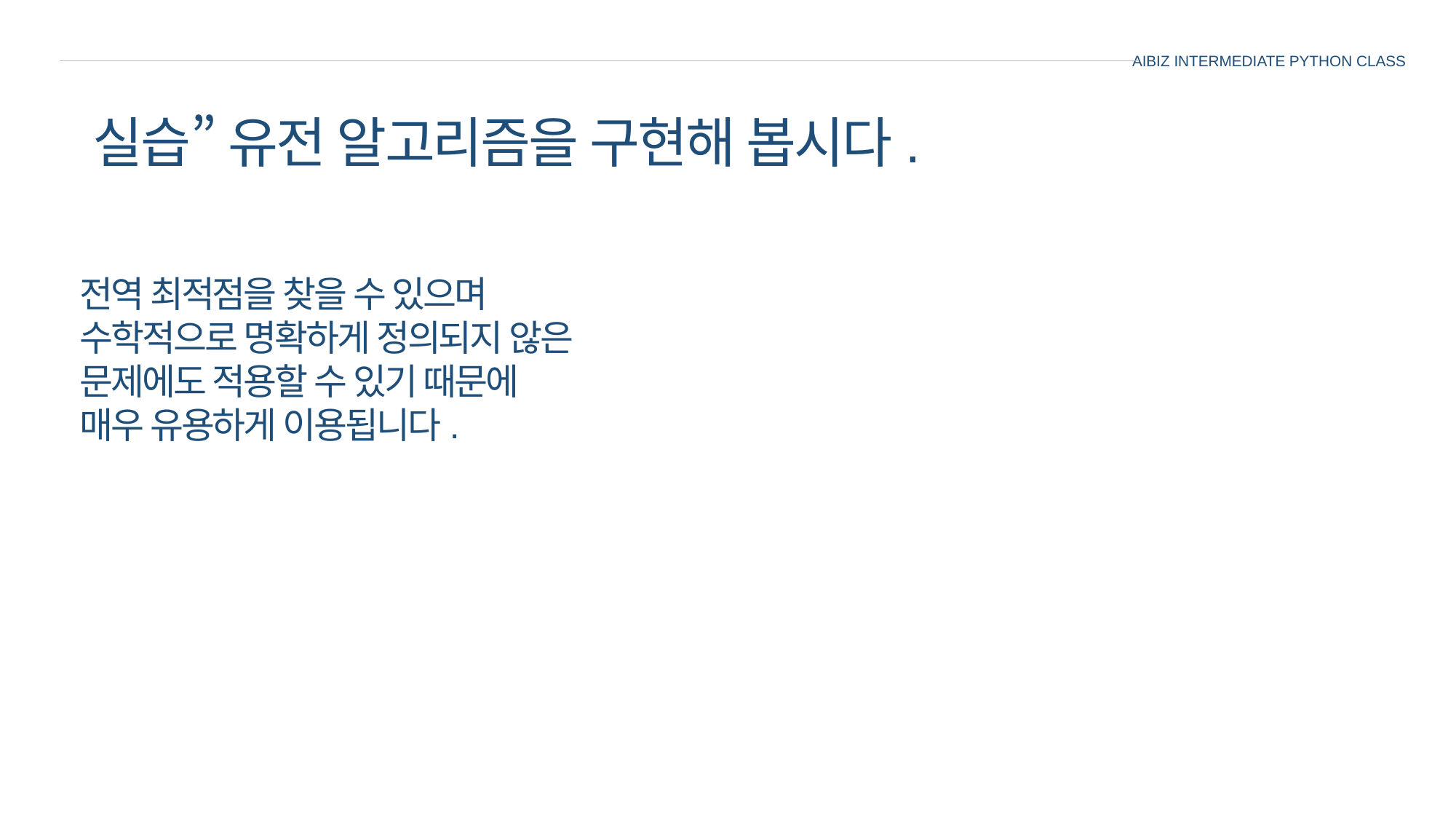

AIBIZ INTERMEDIATE PYTHON CLASS
실습” 유전 알고리즘을 구현해 봅시다.
전역 최적점을 찾을 수 있으며
수학적으로 명확하게 정의되지 않은
문제에도 적용할 수 있기 때문에
매우 유용하게 이용됩니다.